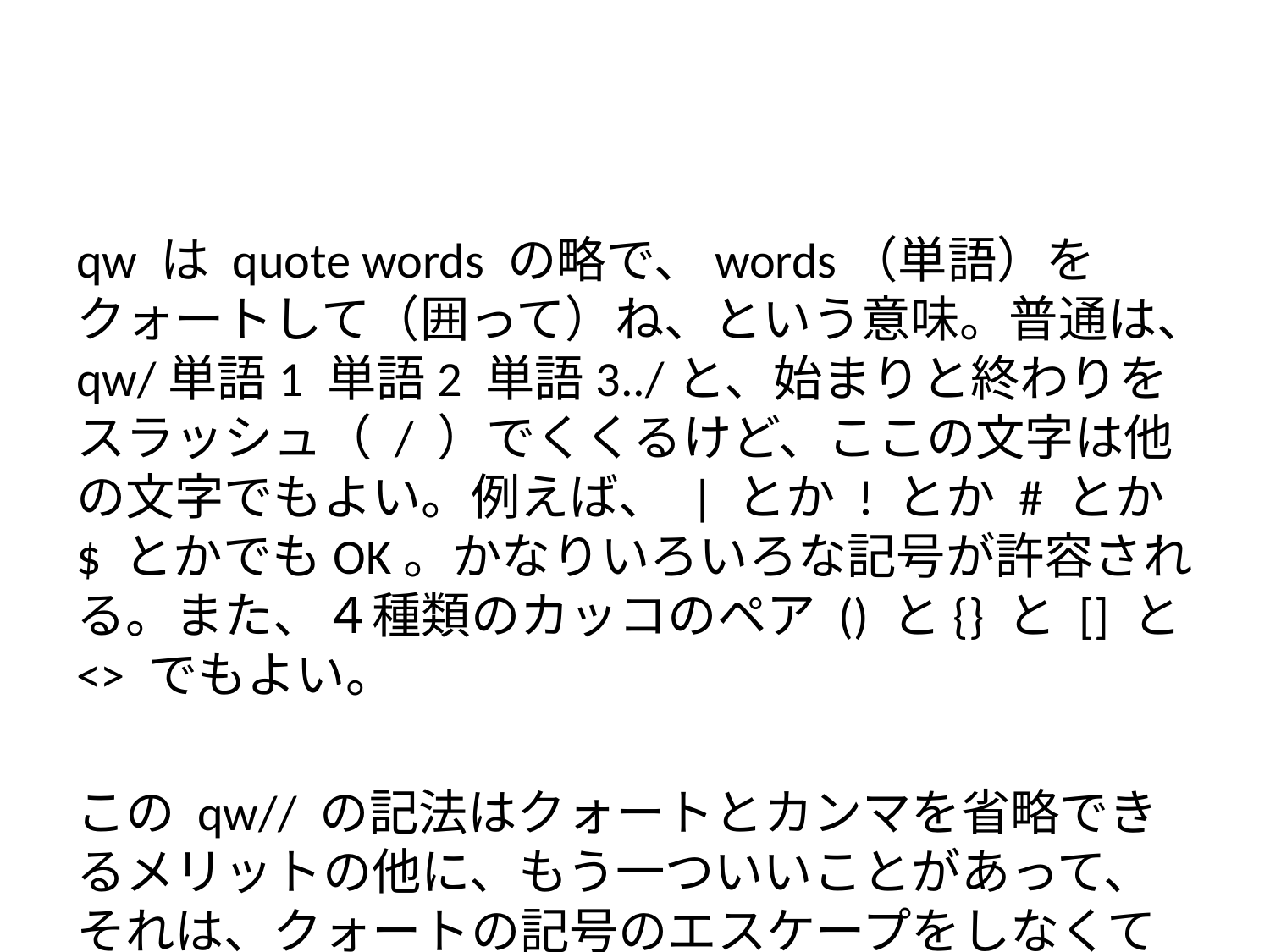

#
qw は quote words の略で、words（単語）をクォートして（囲って）ね、という意味。普通は、qw/単語1 単語2 単語3../と、始まりと終わりをスラッシュ（ / ）でくくるけど、ここの文字は他の文字でもよい。例えば、 | とか ! とか # とか $ とかでもOK。かなりいろいろな記号が許容される。また、４種類のカッコのペア () と{} と [] と <> でもよい。

この qw// の記法はクォートとカンマを省略できるメリットの他に、もう一ついいことがあって、それは、クォートの記号のエスケープをしなくてすむというところ。